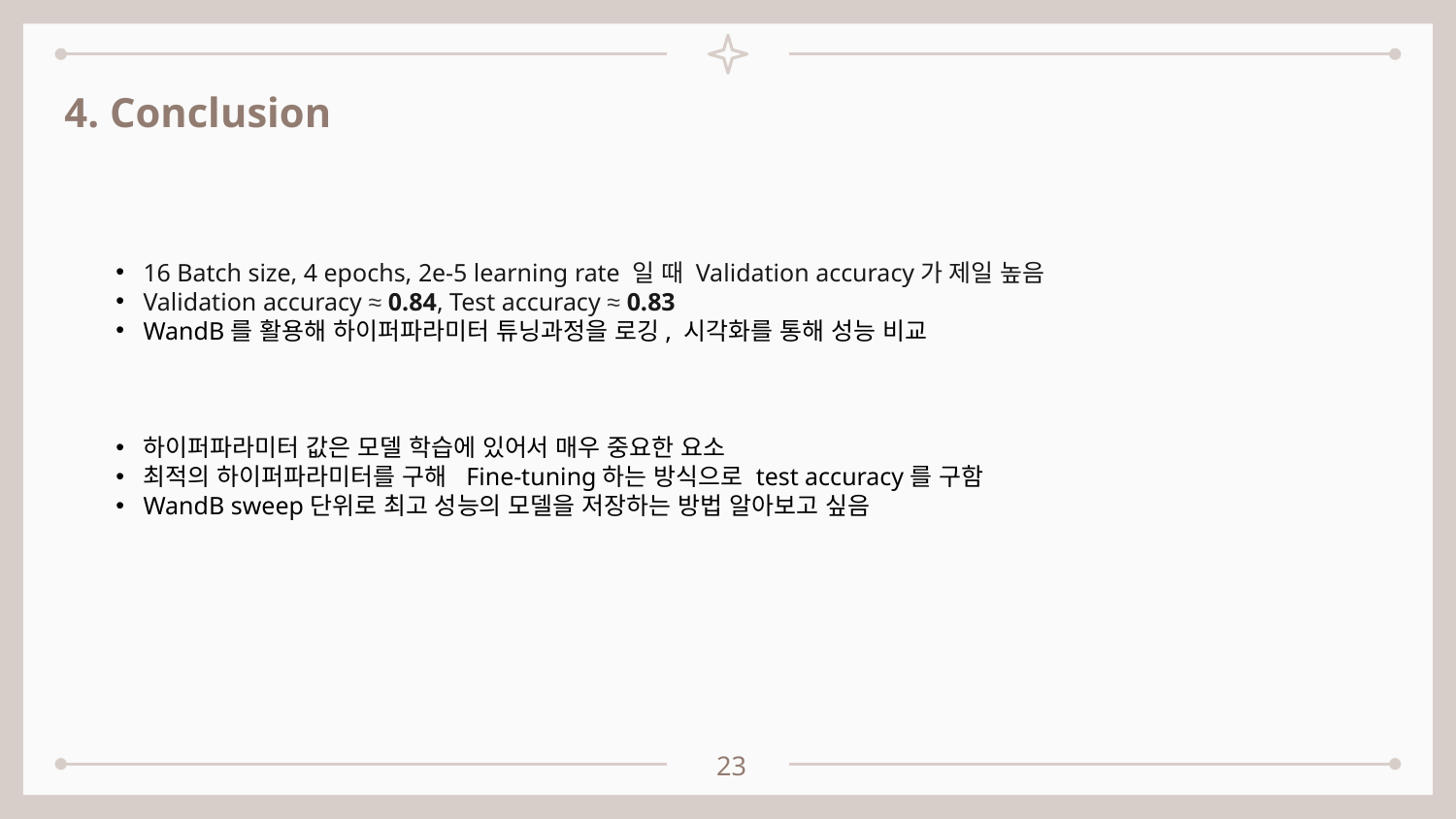

4. Conclusion
16 Batch size, 4 epochs, 2e-5 learning rate 일 때 Validation accuracy가 제일 높음
Validation accuracy ≈ 0.84, Test accuracy ≈ 0.83
WandB를 활용해 하이퍼파라미터 튜닝과정을 로깅, 시각화를 통해 성능 비교

하이퍼파라미터 값은 모델 학습에 있어서 매우 중요한 요소
최적의 하이퍼파라미터를 구해  Fine-tuning하는 방식으로 test accuracy를 구함
WandB sweep단위로 최고 성능의 모델을 저장하는 방법 알아보고 싶음
23